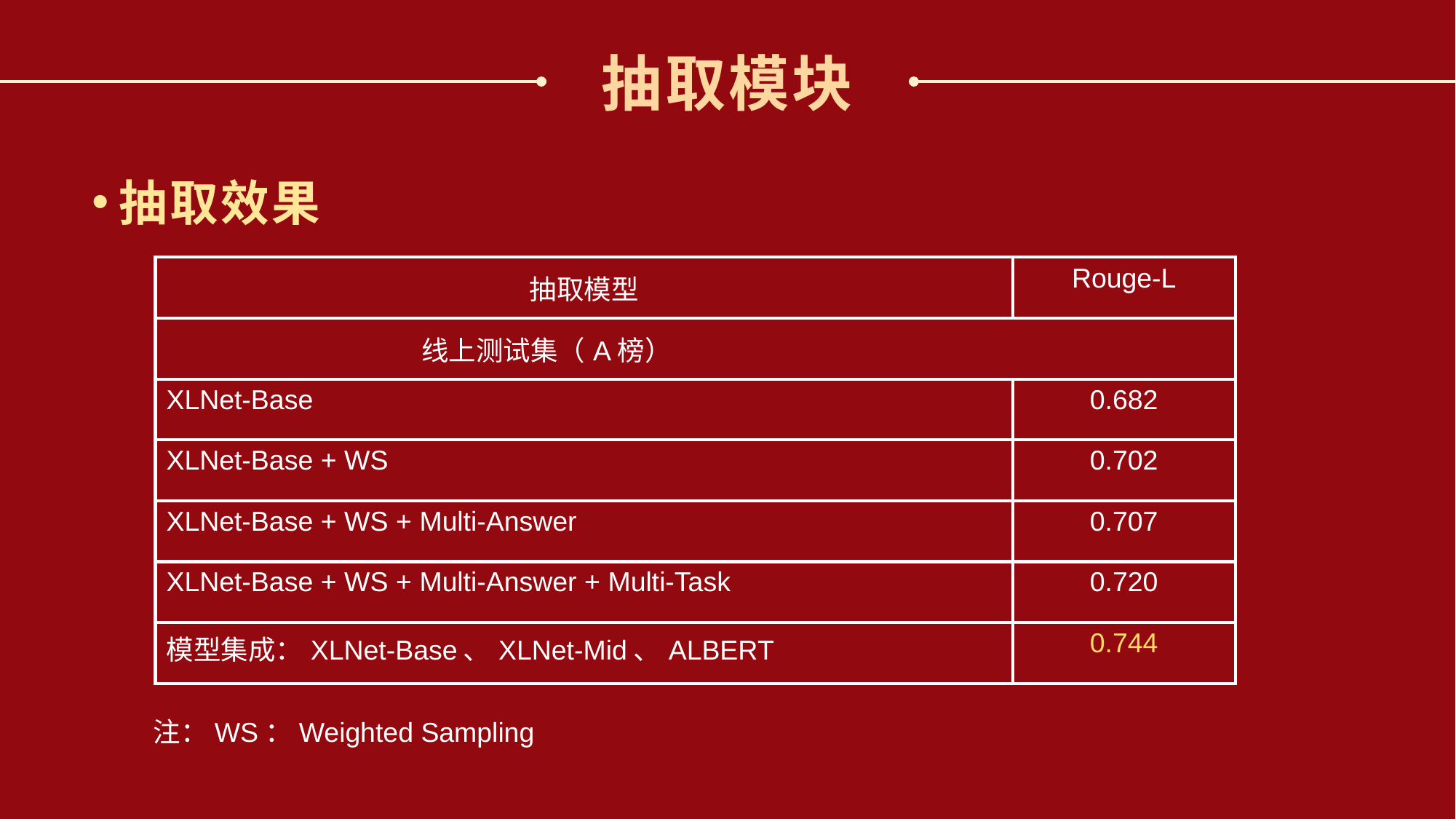

# 抽取模块
抽取效果
| 抽取模型 | Rouge-L |
| --- | --- |
| 线上测试集（A榜） |  |
| XLNet-Base | 0.682 |
| XLNet-Base + WS | 0.702 |
| XLNet-Base + WS + Multi-Answer | 0.707 |
| XLNet-Base + WS + Multi-Answer + Multi-Task | 0.720 |
| 模型集成：XLNet-Base、XLNet-Mid、ALBERT | 0.744 |
注：WS：Weighted Sampling